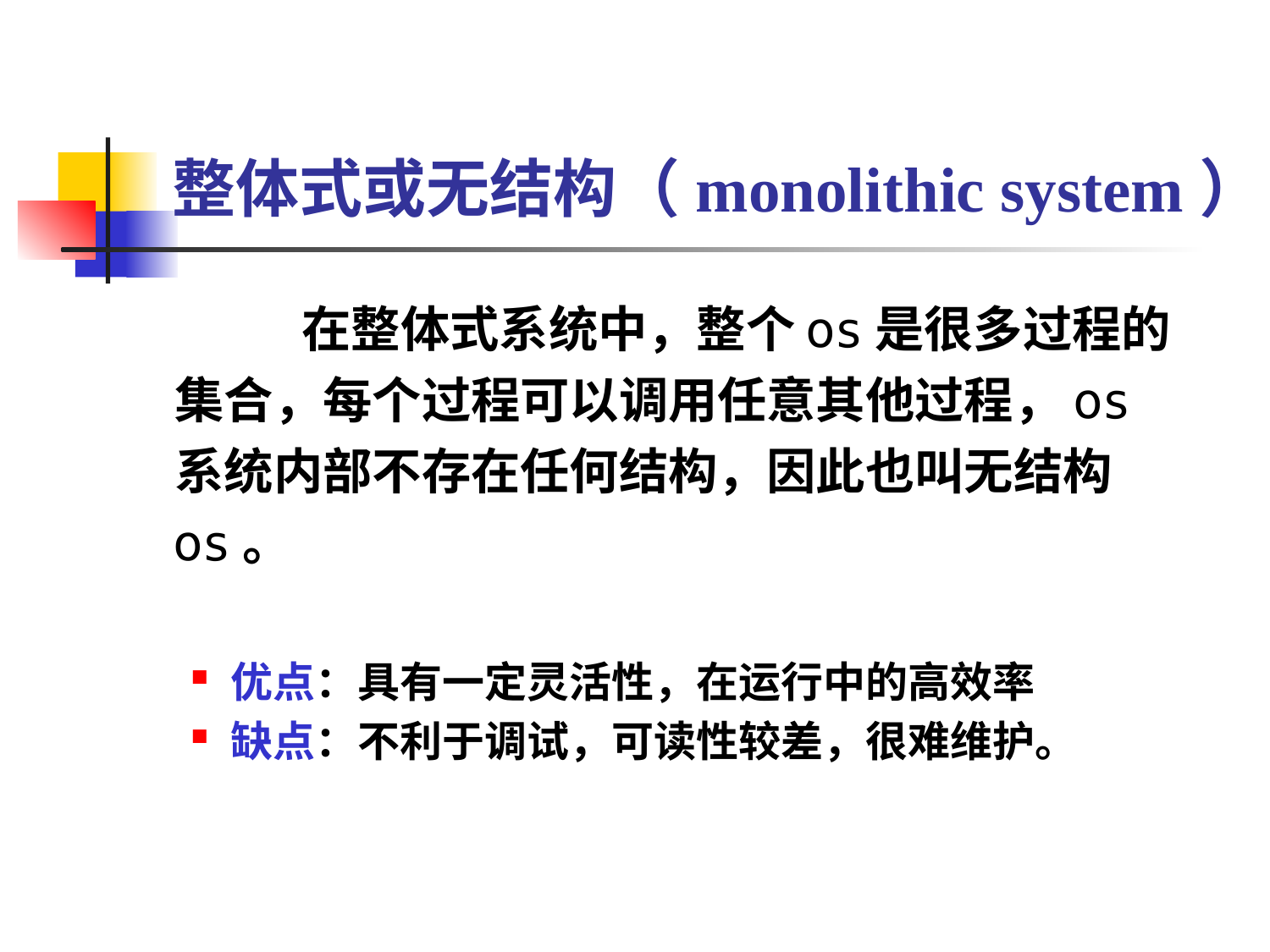

# 整体式或无结构（monolithic system）
		在整体式系统中，整个os是很多过程的集合，每个过程可以调用任意其他过程，os系统内部不存在任何结构，因此也叫无结构os。

优点：具有一定灵活性，在运行中的高效率
缺点：不利于调试，可读性较差，很难维护。